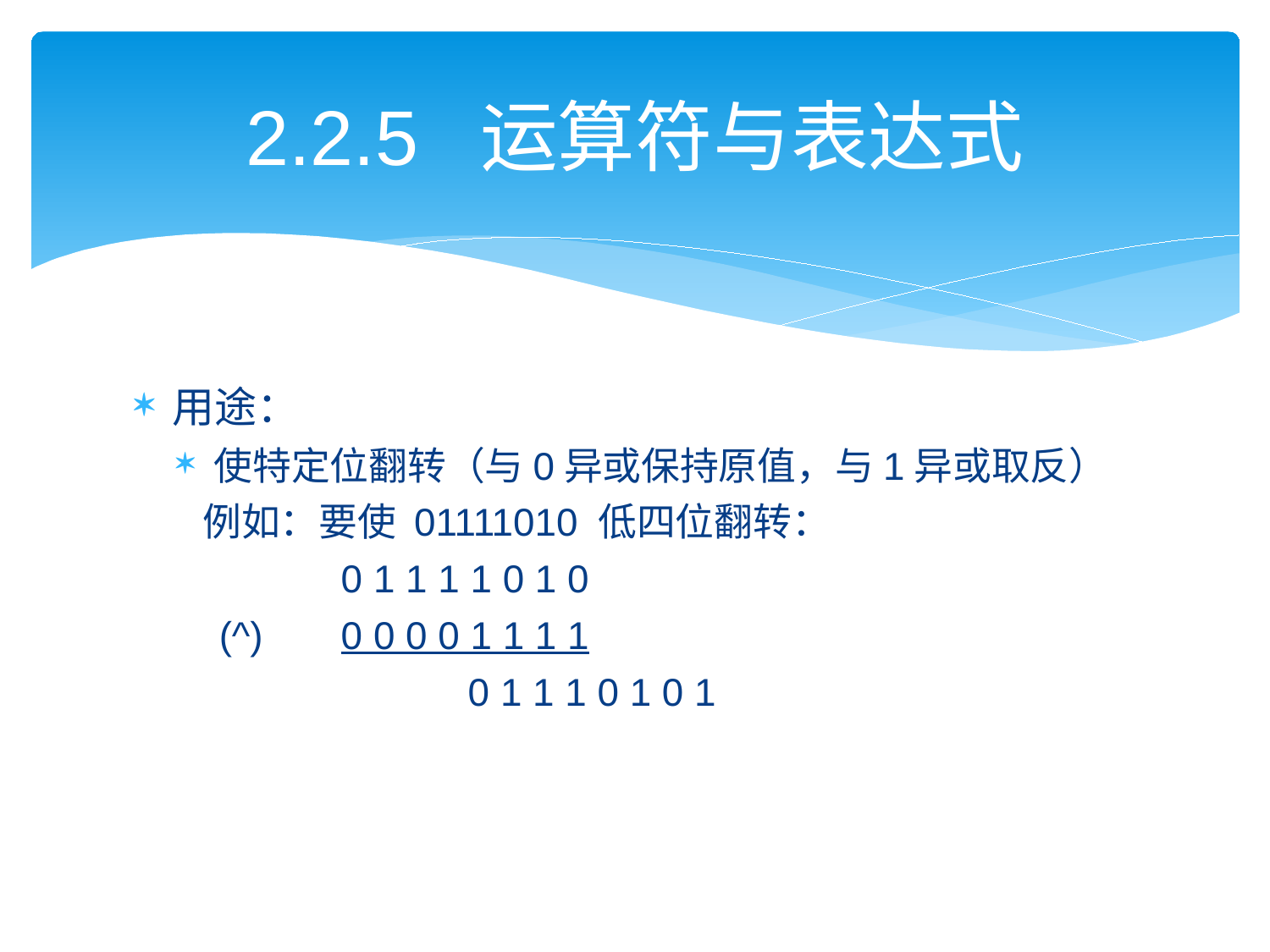

# 2.2.5  运算符与表达式
用途：
使特定位翻转（与0异或保持原值，与1异或取反）
  例如：要使 01111010 低四位翻转：
	 	0 1 1 1 1 0 1 0
    (^)	0 0 0 0 1 1 1 1
			0 1 1 1 0 1 0 1